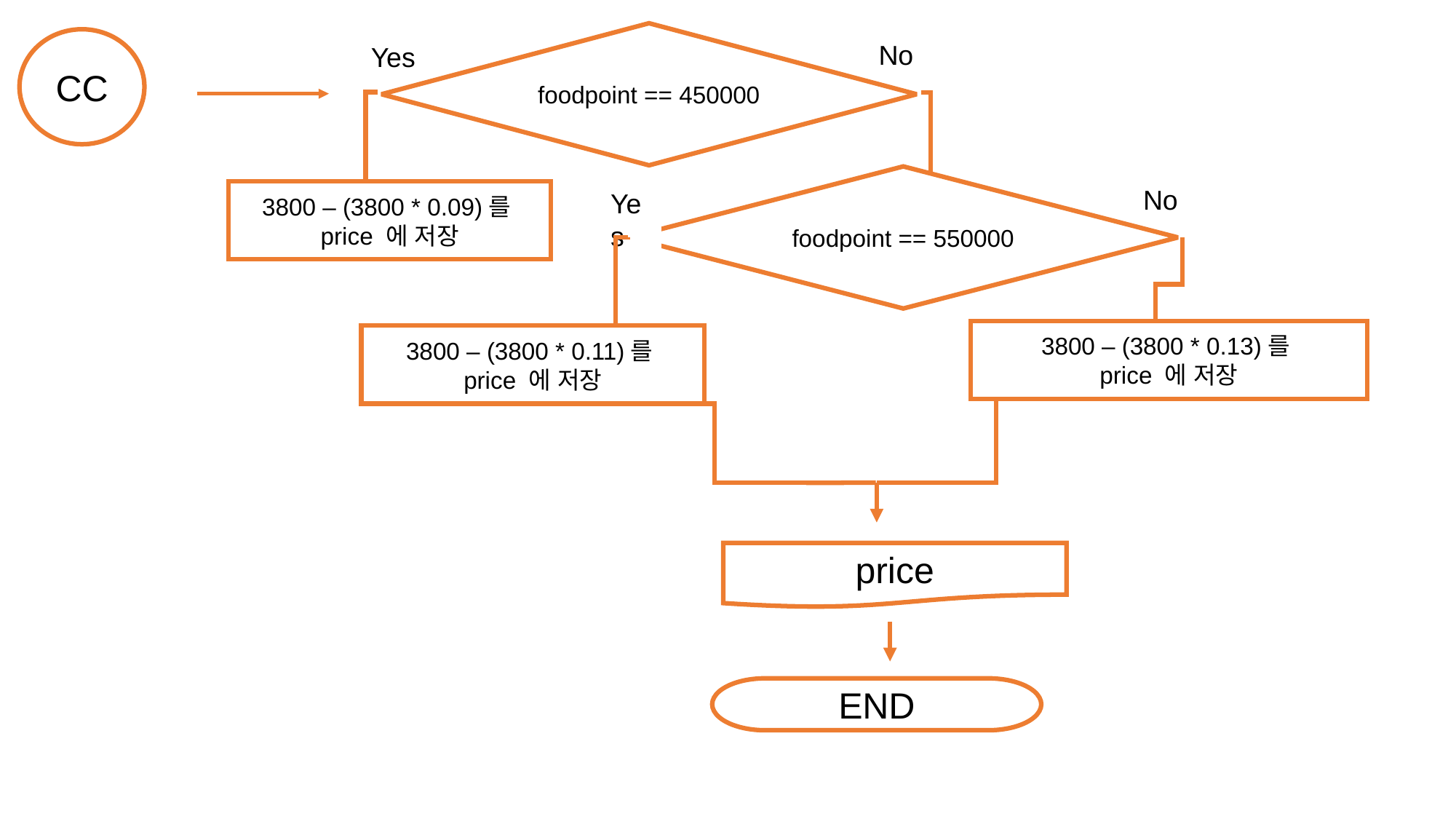

foodpoint == 450000
CC
No
Yes
foodpoint == 550000
No
3800 – (3800 * 0.09)를
price 에 저장
Yes
3800 – (3800 * 0.13)를
price 에 저장
3800 – (3800 * 0.11)를
price 에 저장
price
END